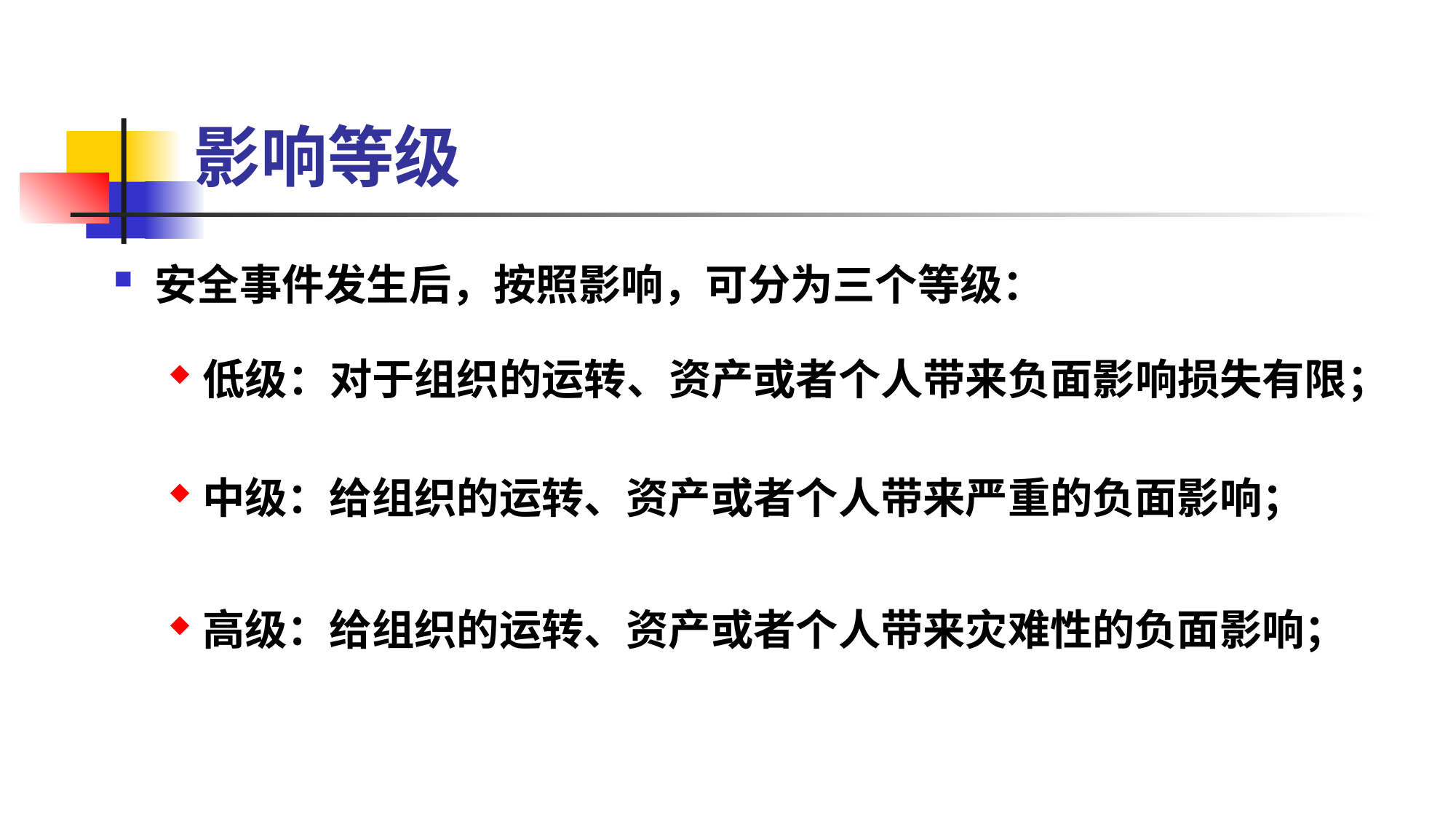

# 影响等级
安全事件发生后，按照影响，可分为三个等级：

低级：对于组织的运转、资产或者个人带来负面影响损失有限；

中级：给组织的运转、资产或者个人带来严重的负面影响；

高级：给组织的运转、资产或者个人带来灾难性的负面影响；